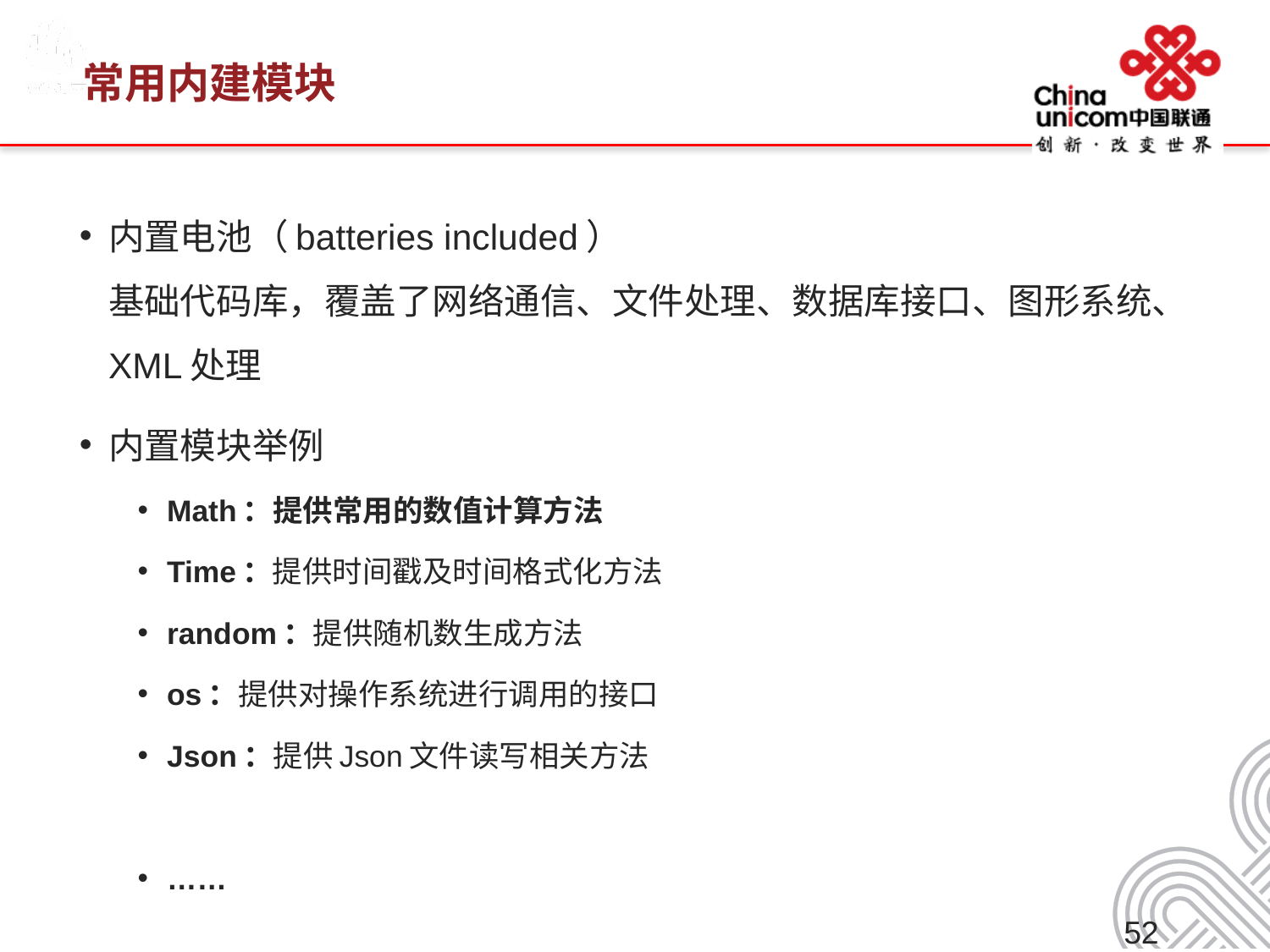

# 常用内建模块
内置电池（batteries included）
基础代码库，覆盖了网络通信、文件处理、数据库接口、图形系统、XML处理
内置模块举例
Math：提供常用的数值计算方法
Time：提供时间戳及时间格式化方法
random：提供随机数生成方法
os：提供对操作系统进行调用的接口
Json：提供Json文件读写相关方法

……